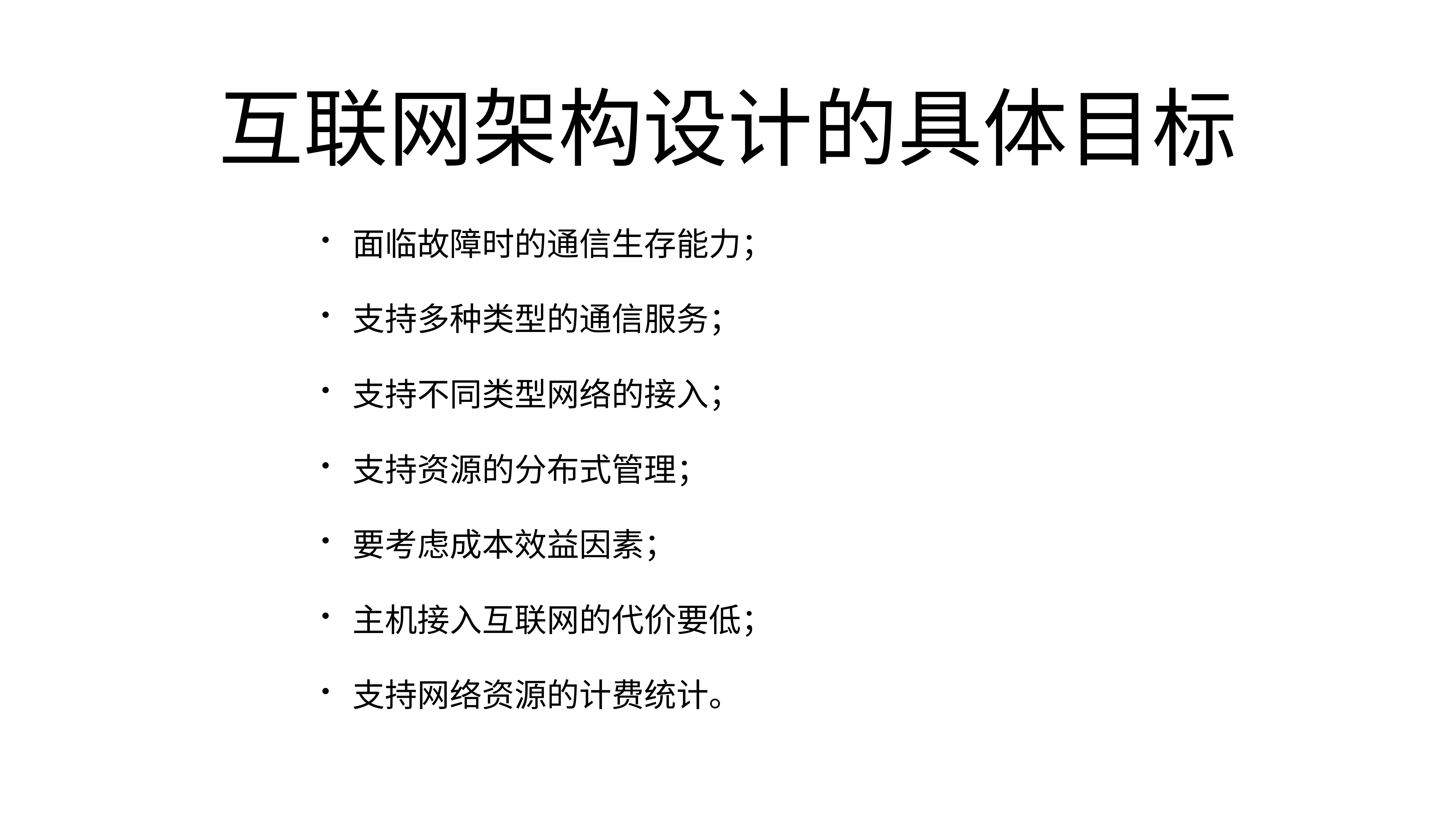

# 互联网架构设计的具体目标
面临故障时的通信生存能力；
支持多种类型的通信服务；
支持不同类型网络的接入；
支持资源的分布式管理；
要考虑成本效益因素；
主机接入互联网的代价要低；
支持网络资源的计费统计。